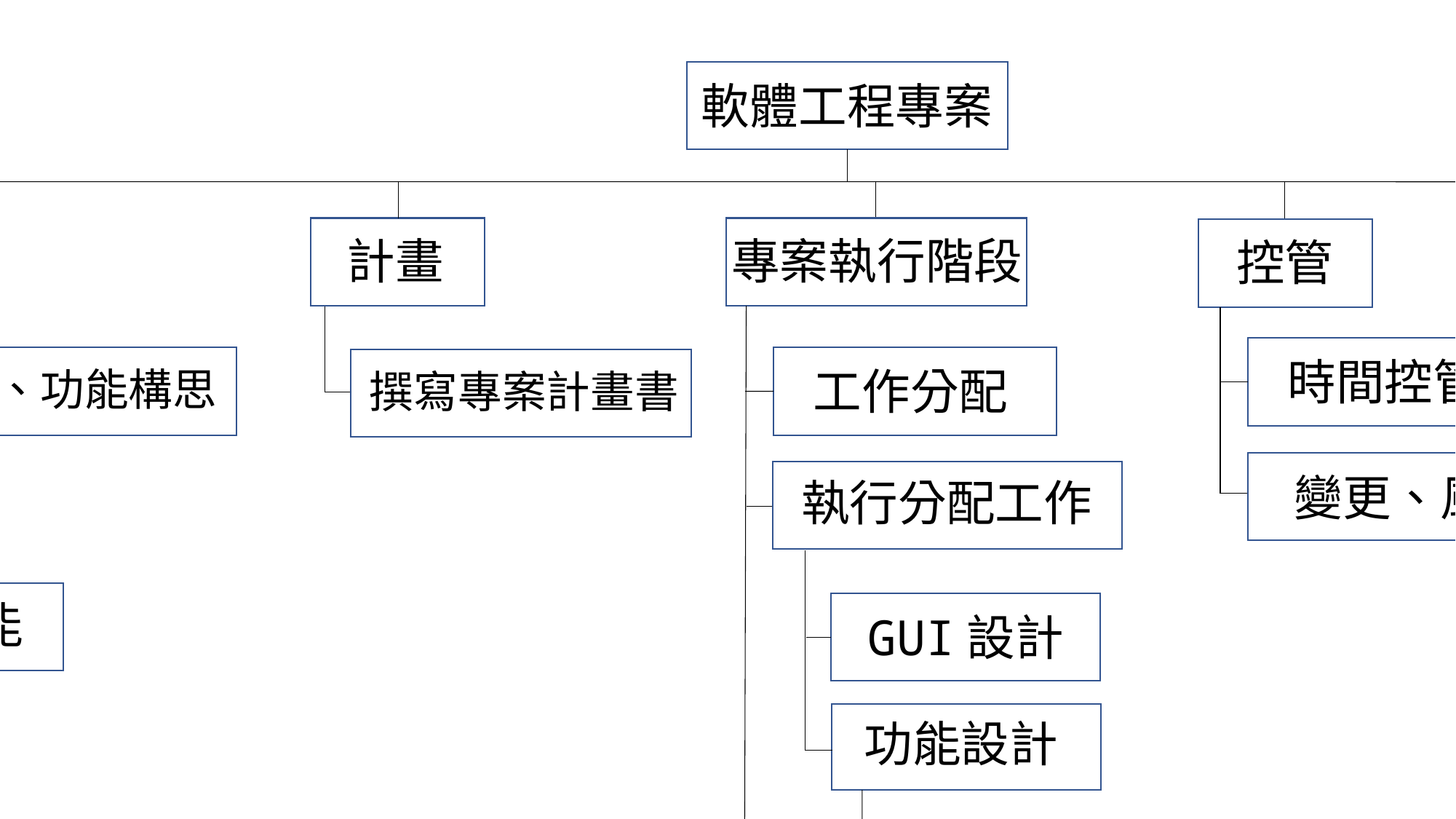

軟體工程專案

提案

計畫
專案執行階段
控管
結案

時間控管

結案報告

決定需求、功能構思

工作分配

撰寫專案計畫書
變更、風險管理

評估

執行分配工作

確定功能

GUI設計

功能設計

主要功能

次要功能

驗收階段成果

檢討階段工作